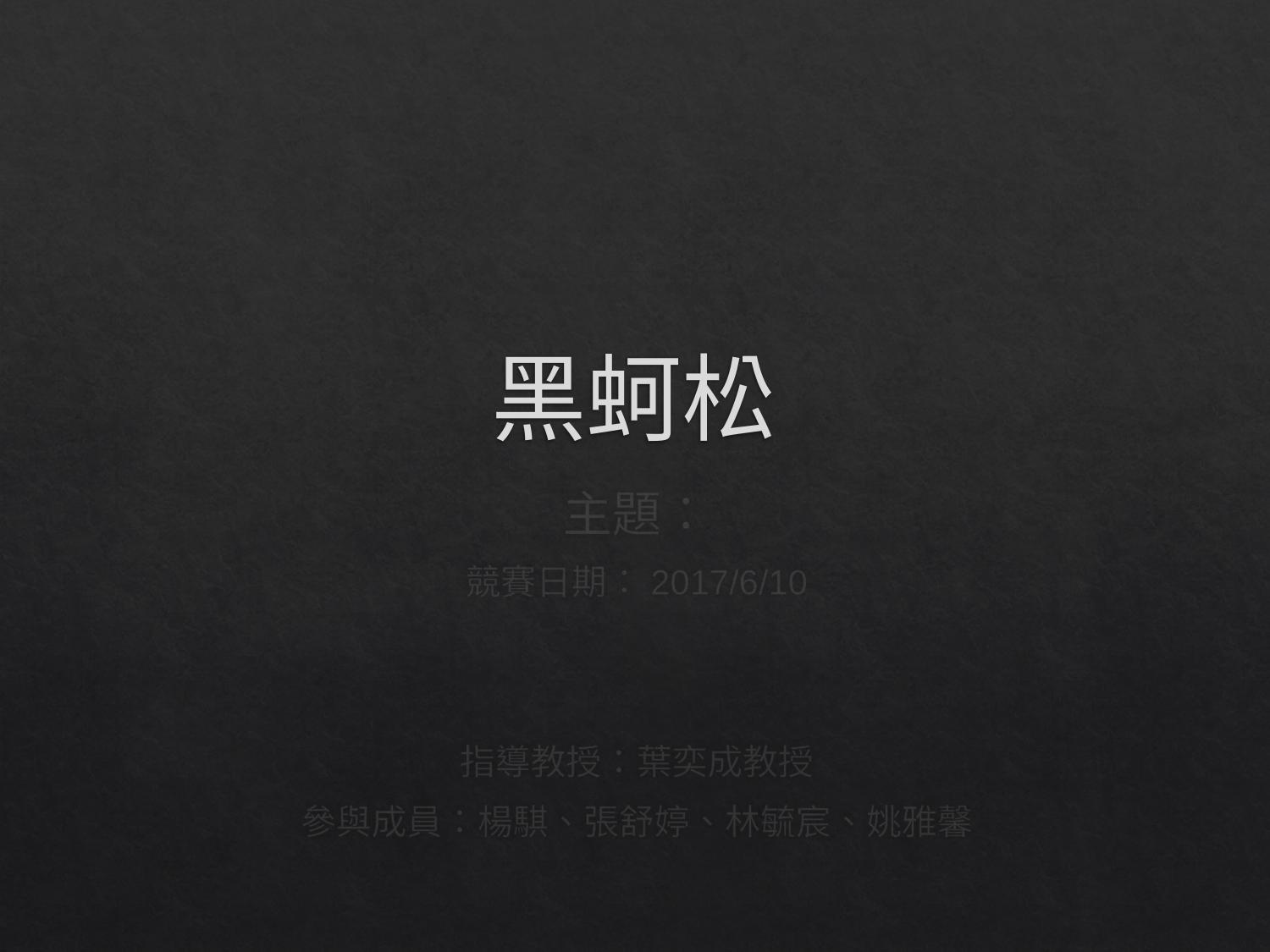

# 黑蚵松
主題：
競賽日期：2017/6/10

指導教授：葉奕成教授
參與成員：楊騏、張舒婷、林毓宸、姚雅馨